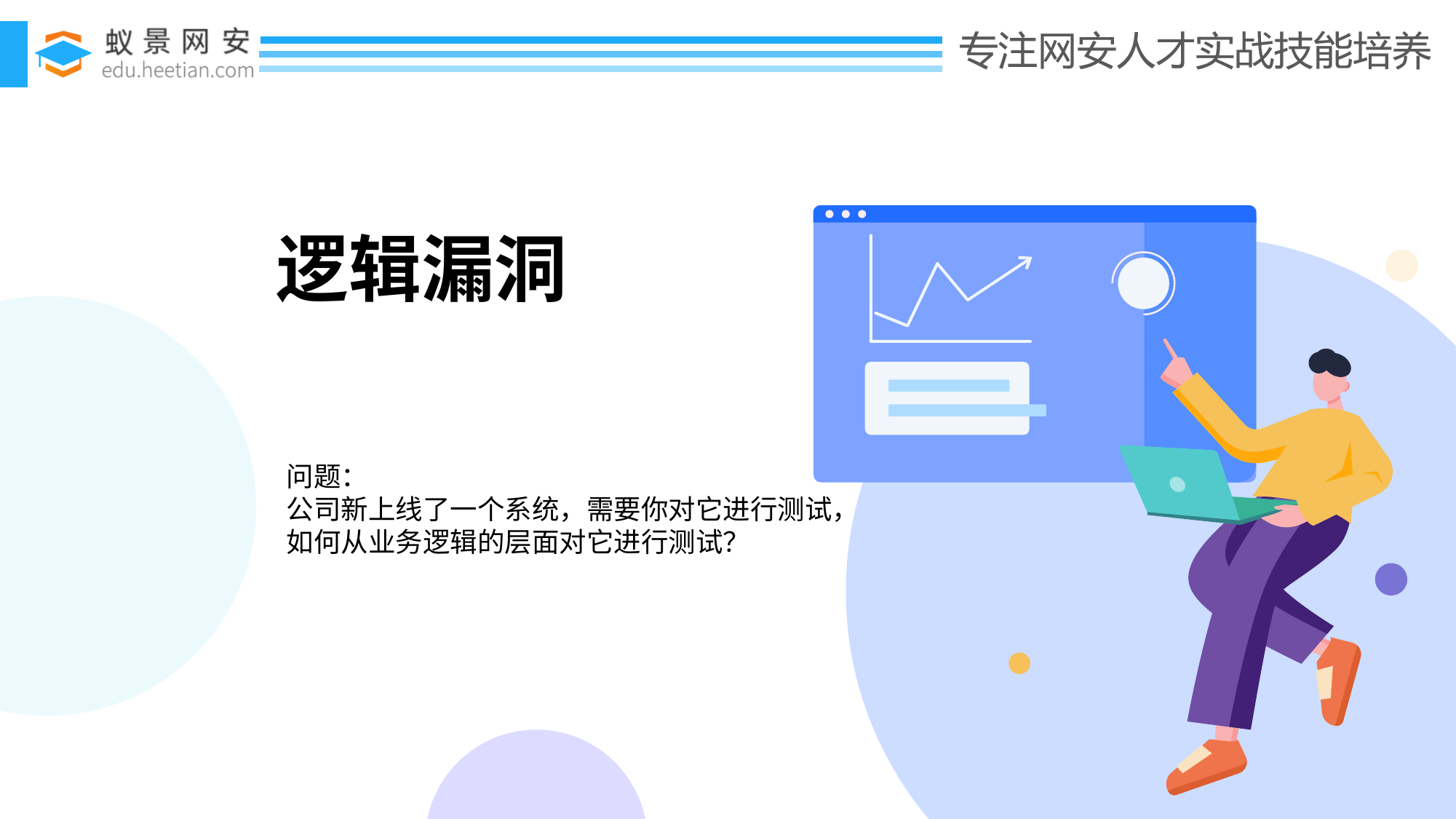

逻辑漏洞
问题：
公司新上线了一个系统，需要你对它进行测试，
如何从业务逻辑的层面对它进行测试？